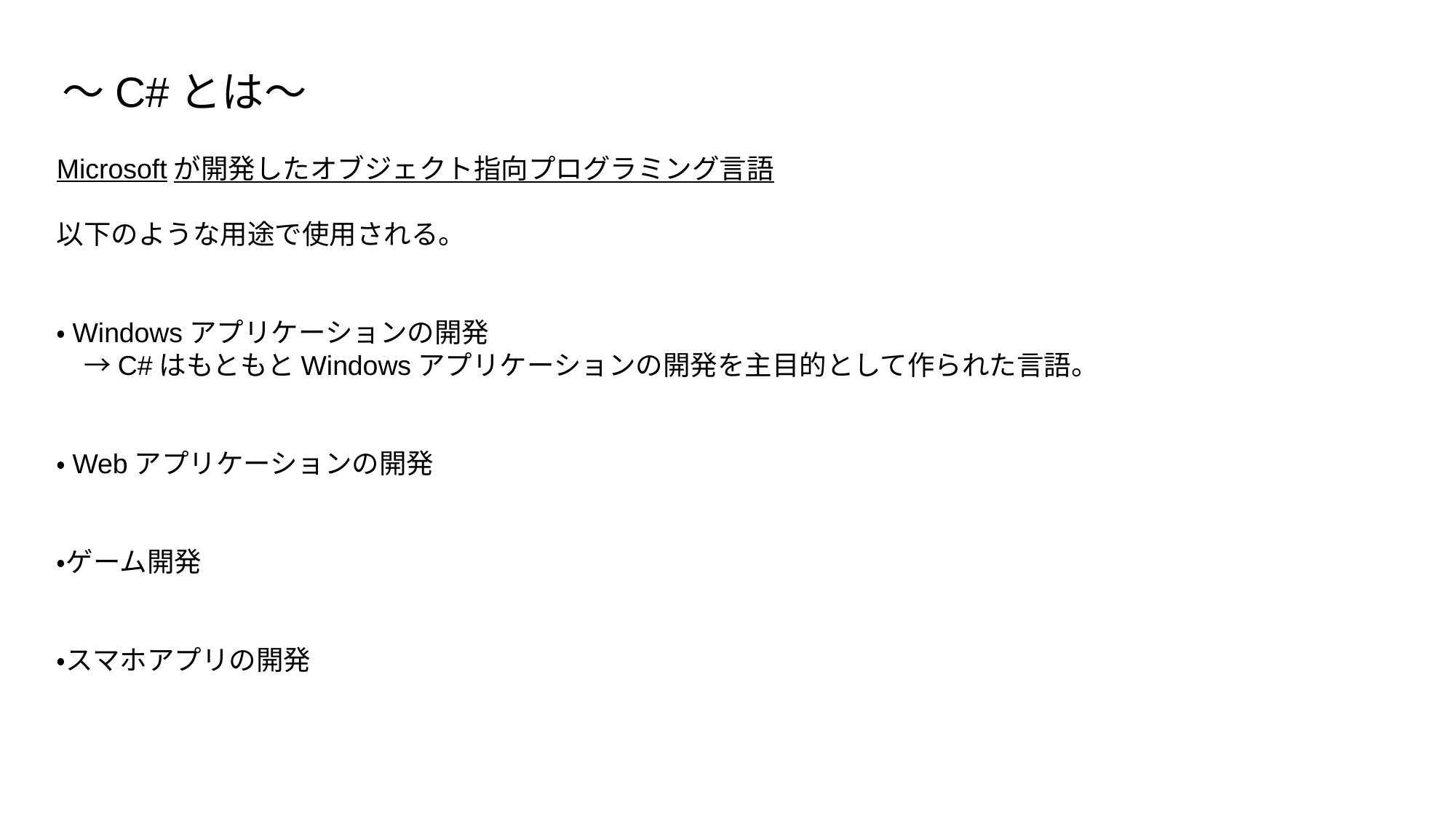

〜C#とは〜
Microsoftが開発したオブジェクト指向プログラミング言語

以下のような用途で使用される。

・Windowsアプリケーションの開発
　→C#はもともとWindowsアプリケーションの開発を主目的として作られた言語。

・Webアプリケーションの開発

・ゲーム開発

・スマホアプリの開発